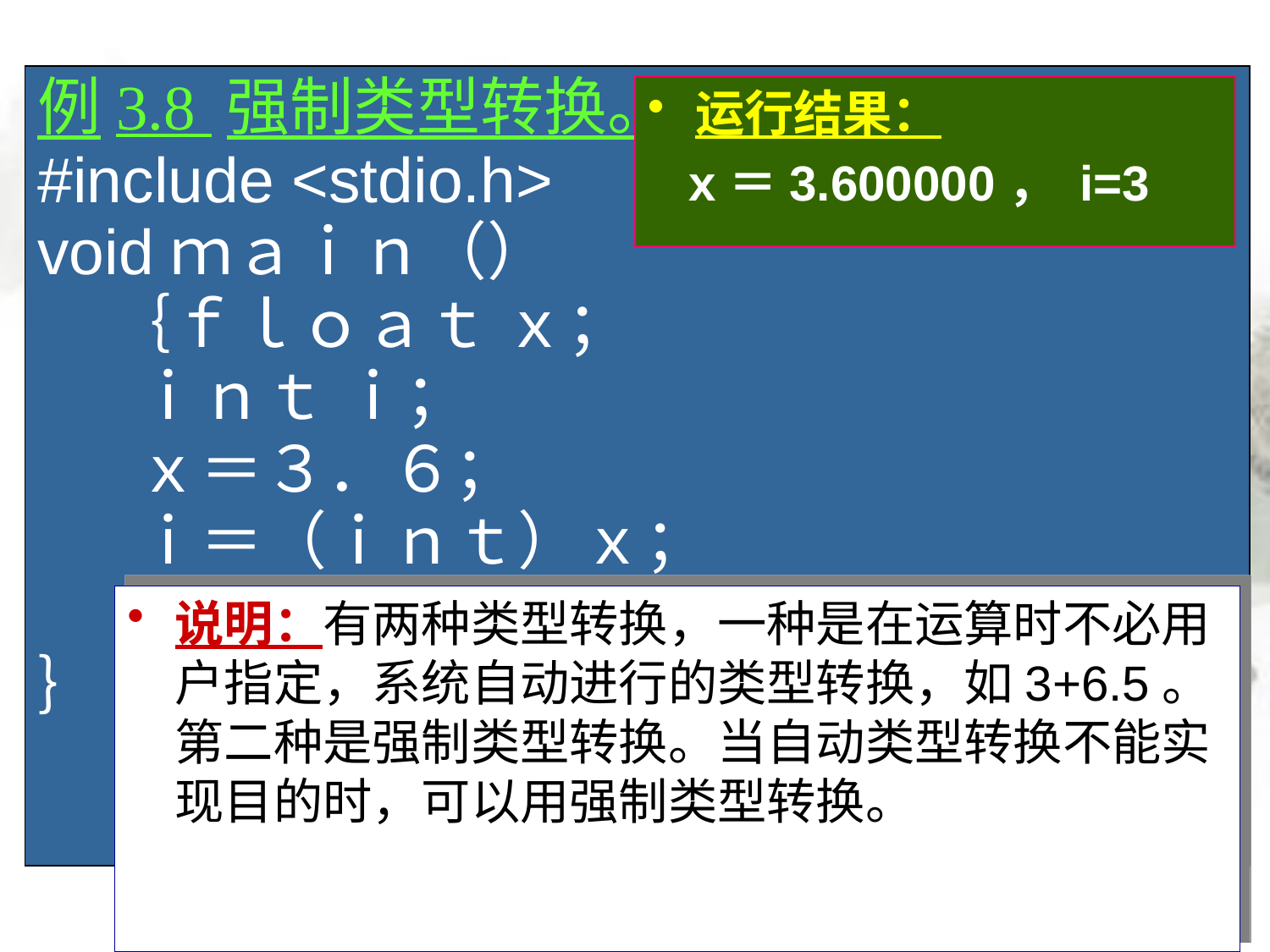

# 例3.8 强制类型转换。 #include <stdio.h> voidｍａｉｎ（） ｛ｆｌｏａｔ ｘ； ｉｎｔ ｉ； ｘ＝３．６； ｉ＝（ｉｎｔ）ｘ； printf("x=%f， i=%d\n"，x，i); ｝
运行结果：
   x＝3.600000， i=3
说明：有两种类型转换，一种是在运算时不必用户指定，系统自动进行的类型转换，如3+6.5。第二种是强制类型转换。当自动类型转换不能实现目的时，可以用强制类型转换。